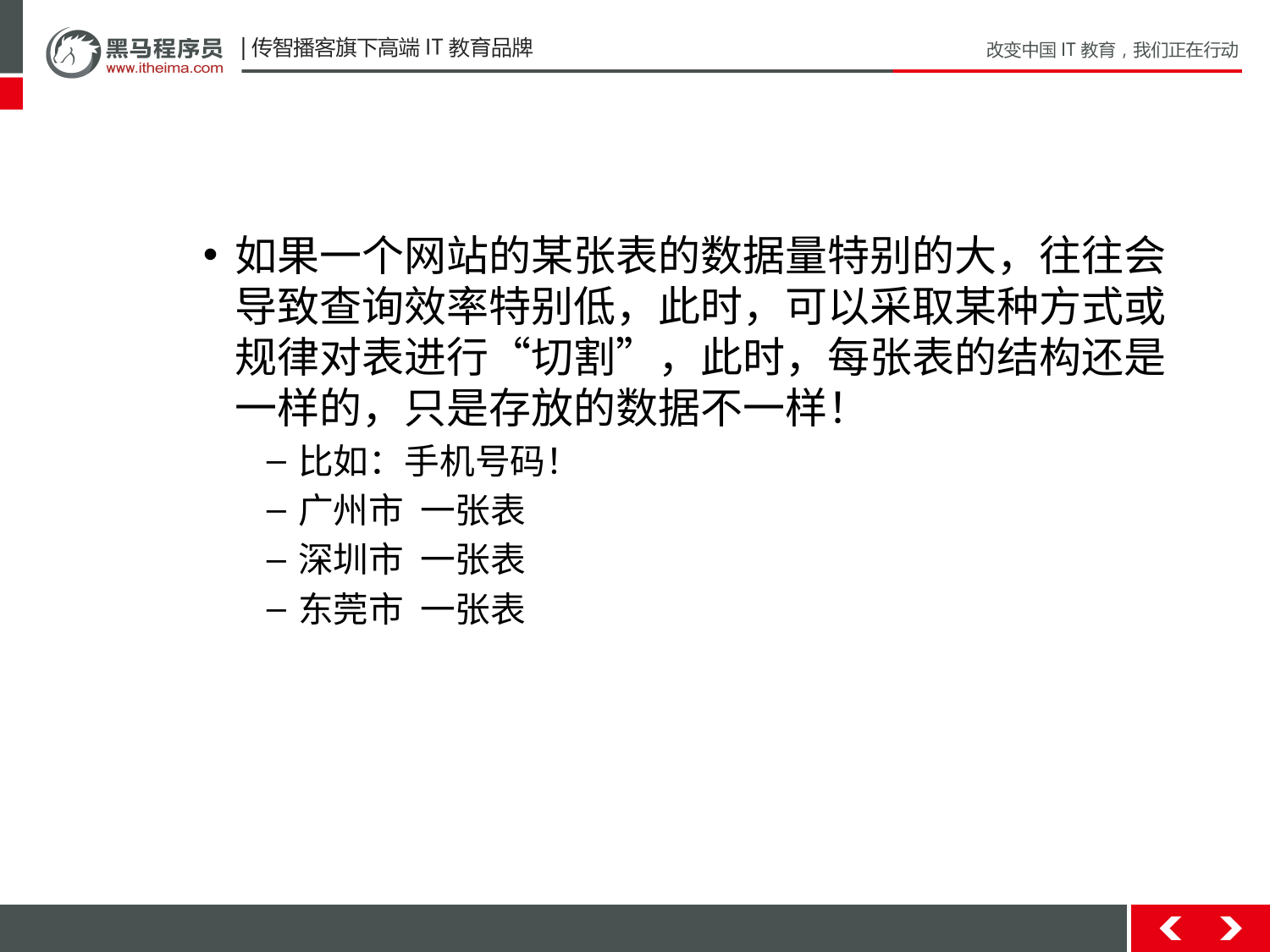

#
如果一个网站的某张表的数据量特别的大，往往会导致查询效率特别低，此时，可以采取某种方式或规律对表进行“切割”，此时，每张表的结构还是一样的，只是存放的数据不一样！
比如：手机号码！
广州市  一张表
深圳市  一张表
东莞市  一张表